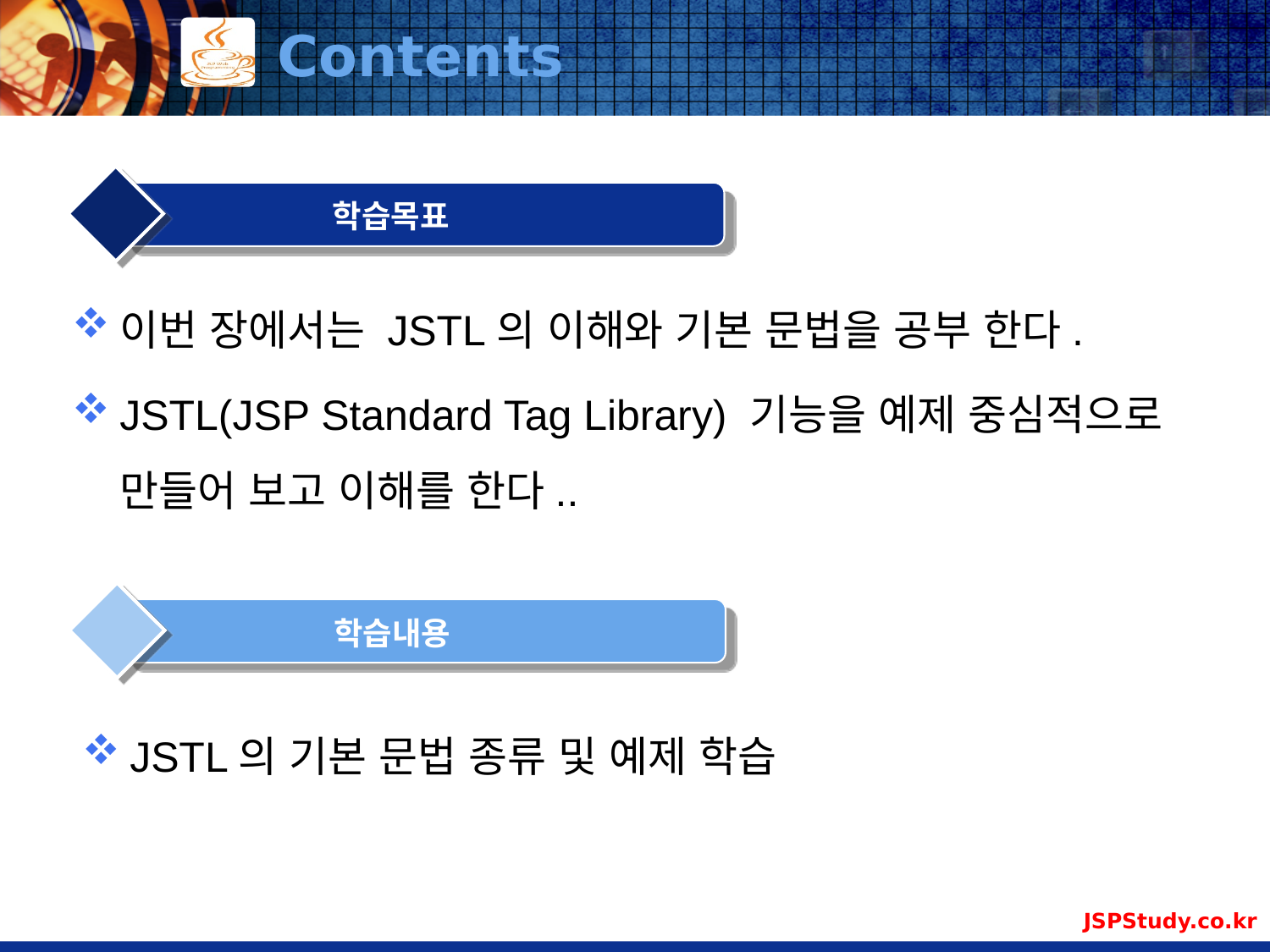

# Contents

학습목표
이번 장에서는 JSTL의 이해와 기본 문법을 공부 한다.
JSTL(JSP Standard Tag Library) 기능을 예제 중심적으로 만들어 보고 이해를 한다..

학습내용
JSTL의 기본 문법 종류 및 예제 학습

JSPStudy.co.kr